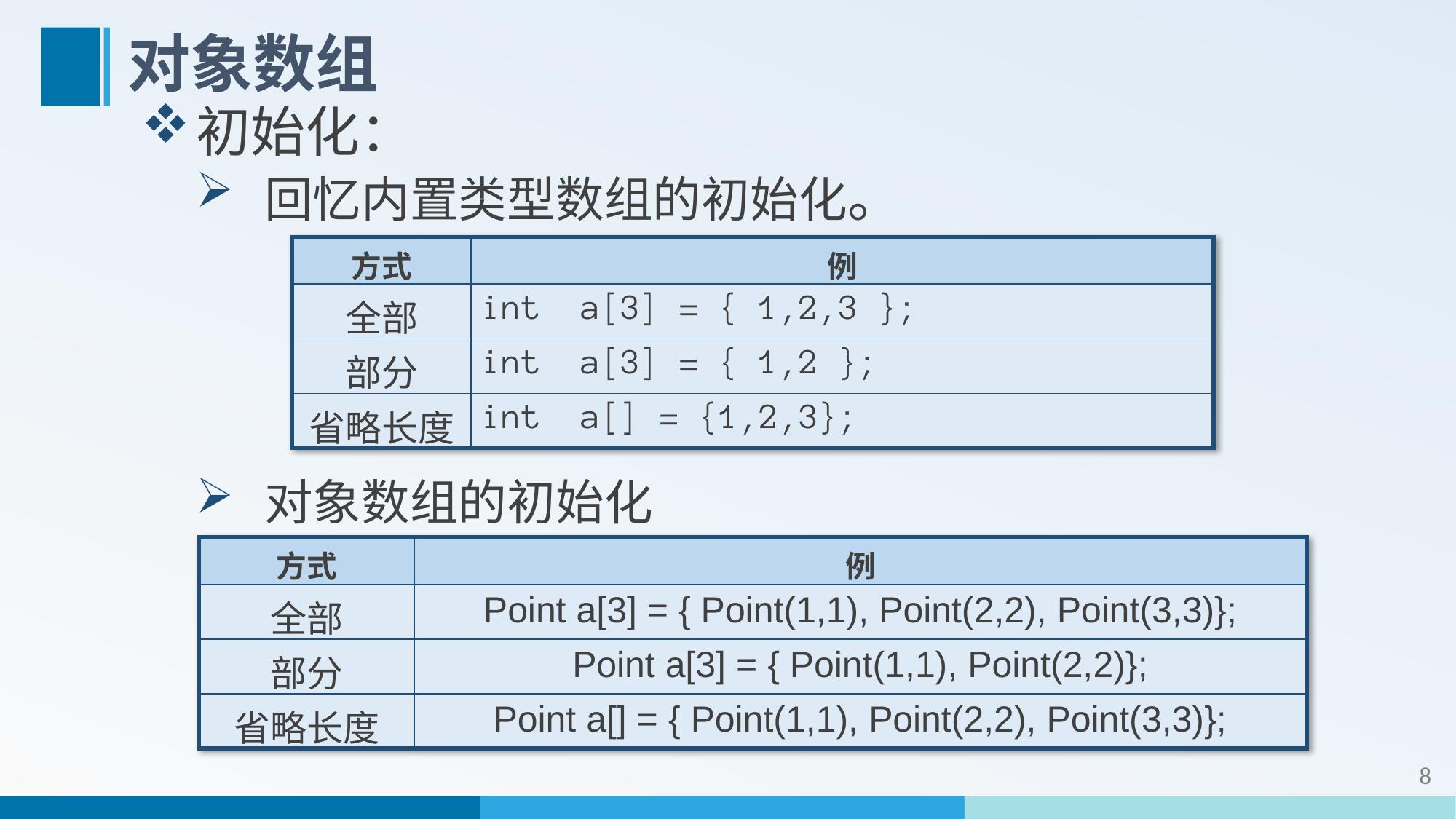

# 对象数组
初始化：
回忆内置类型数组的初始化。

对象数组的初始化
| 方式 | 例 |
| --- | --- |
| 全部 | int a[3] = { 1,2,3 }; |
| 部分 | int a[3] = { 1,2 }; |
| 省略长度 | int a[] = {1,2,3}; |
| 方式 | 例 |
| --- | --- |
| 全部 | Point a[3] = { Point(1,1), Point(2,2), Point(3,3)}; |
| 部分 | Point a[3] = { Point(1,1), Point(2,2)}; |
| 省略长度 | Point a[] = { Point(1,1), Point(2,2), Point(3,3)}; |